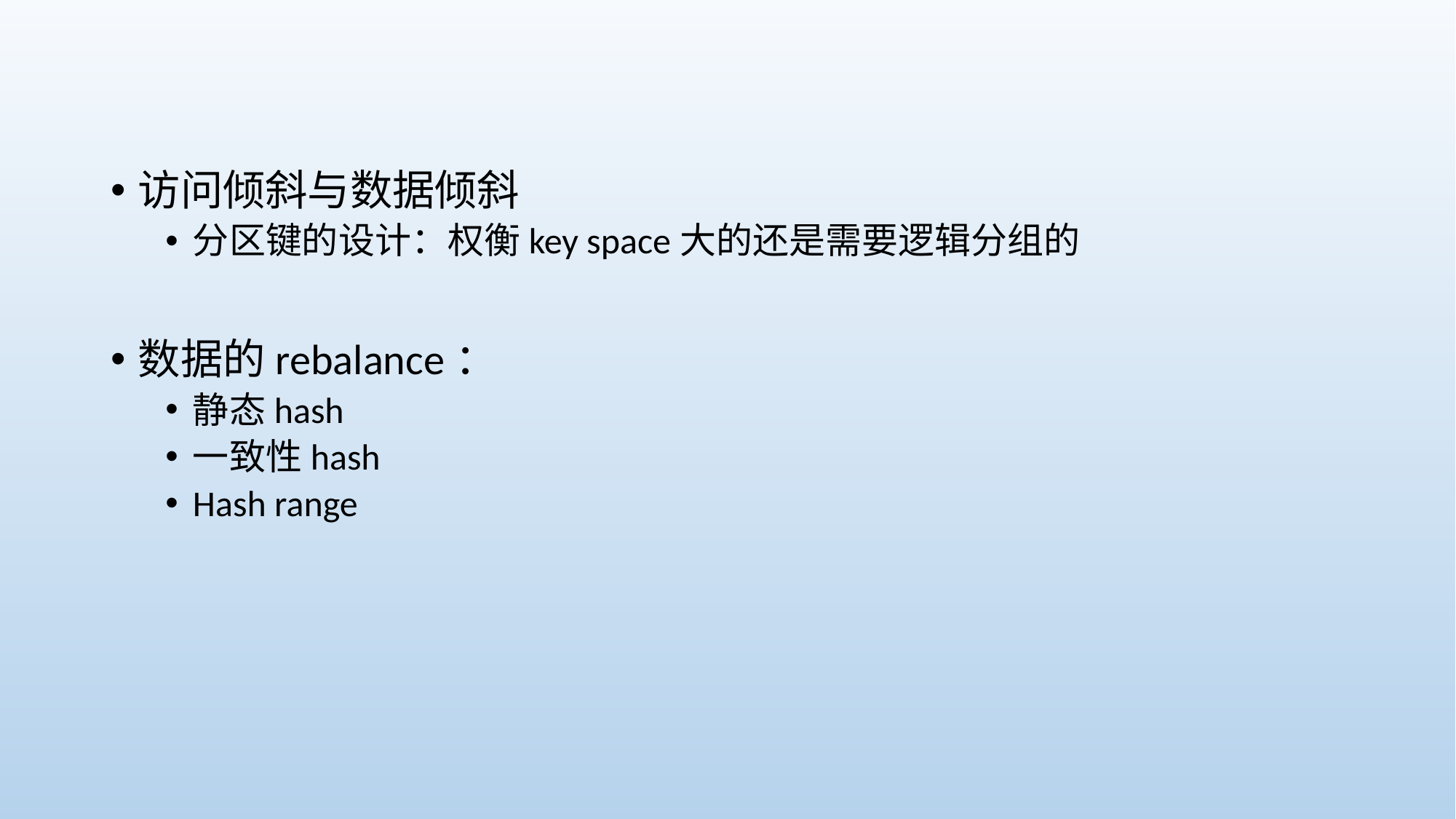

访问倾斜与数据倾斜
分区键的设计：权衡key space大的还是需要逻辑分组的

数据的rebalance：
静态hash
一致性hash
Hash range